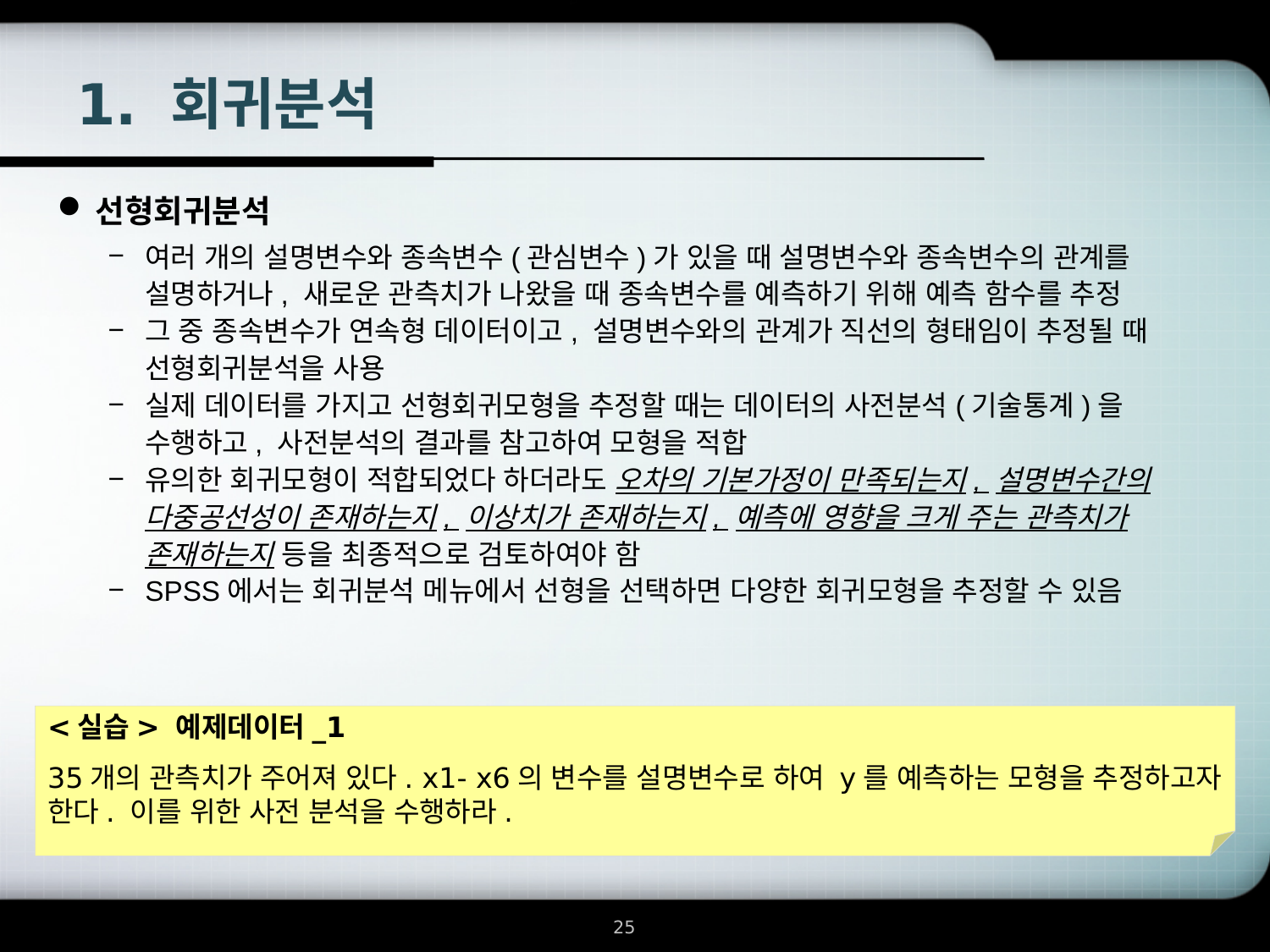

# 1. 회귀분석
선형회귀분석
여러 개의 설명변수와 종속변수(관심변수)가 있을 때 설명변수와 종속변수의 관계를 설명하거나, 새로운 관측치가 나왔을 때 종속변수를 예측하기 위해 예측 함수를 추정
그 중 종속변수가 연속형 데이터이고, 설명변수와의 관계가 직선의 형태임이 추정될 때 선형회귀분석을 사용
실제 데이터를 가지고 선형회귀모형을 추정할 때는 데이터의 사전분석(기술통계)을 수행하고, 사전분석의 결과를 참고하여 모형을 적합
유의한 회귀모형이 적합되었다 하더라도 오차의 기본가정이 만족되는지, 설명변수간의 다중공선성이 존재하는지, 이상치가 존재하는지, 예측에 영향을 크게 주는 관측치가 존재하는지 등을 최종적으로 검토하여야 함
SPSS에서는 회귀분석 메뉴에서 선형을 선택하면 다양한 회귀모형을 추정할 수 있음

<실습> 예제데이터_1

35개의 관측치가 주어져 있다. x1- x6의 변수를 설명변수로 하여 y를 예측하는 모형을 추정하고자 한다. 이를 위한 사전 분석을 수행하라.
25